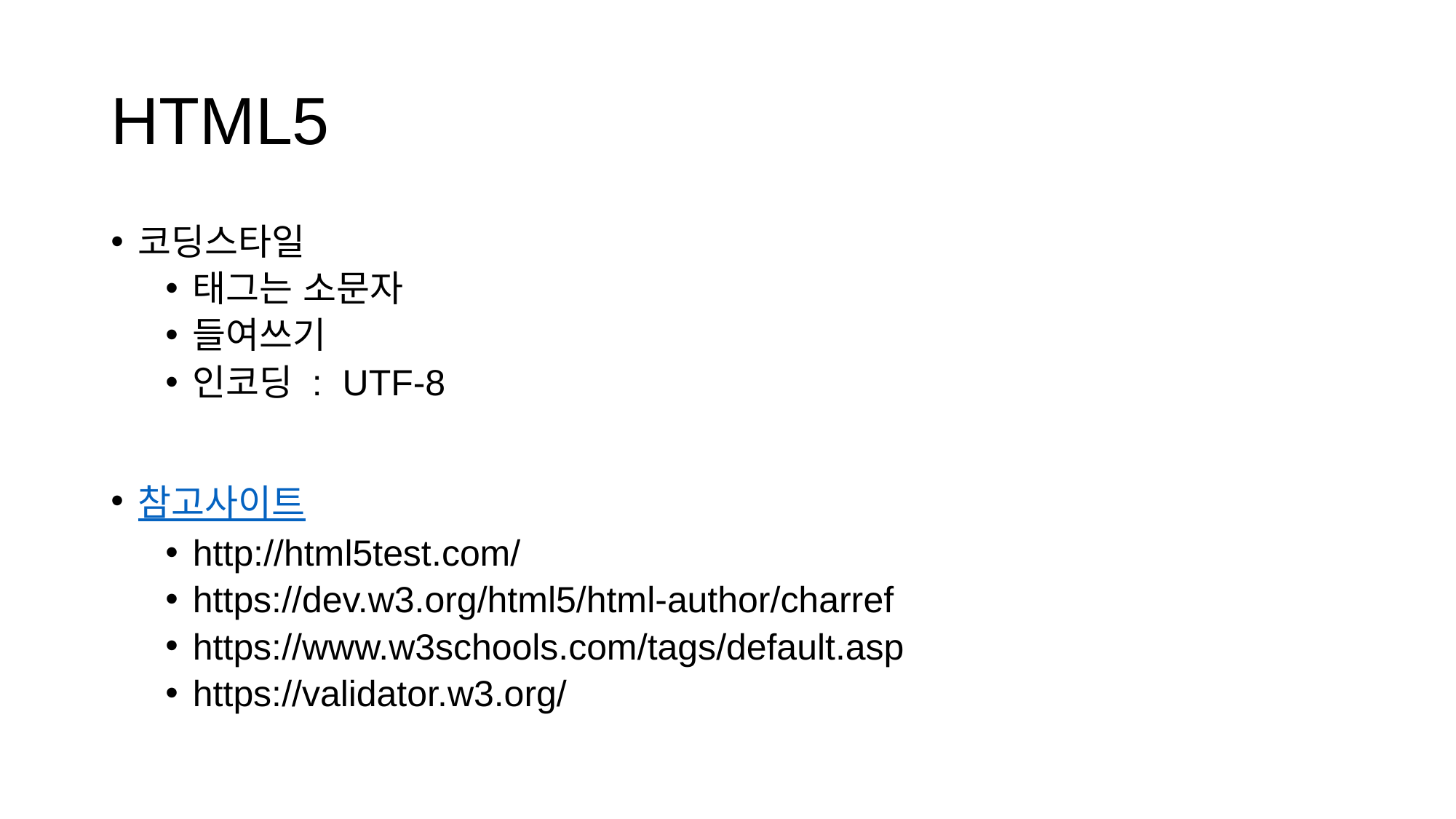

# HTML5
코딩스타일
태그는 소문자
들여쓰기
인코딩 :  UTF-8

참고사이트
http://html5test.com/
https://dev.w3.org/html5/html-author/charref
https://www.w3schools.com/tags/default.asp
https://validator.w3.org/